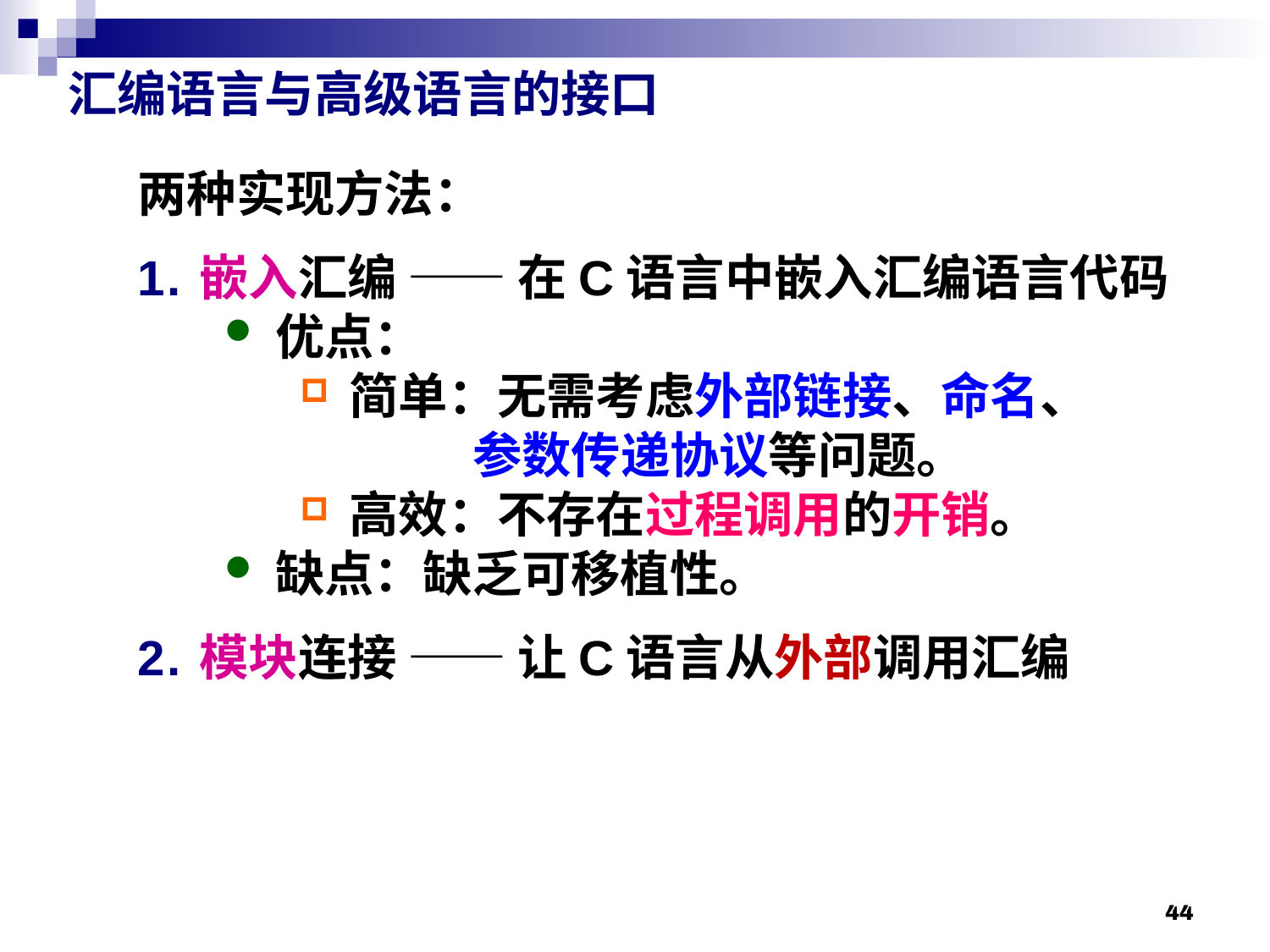

# 汇编语言与高级语言的接口
两种实现方法：
嵌入汇编 —— 在C语言中嵌入汇编语言代码
优点：
简单：无需考虑外部链接、命名、
           参数传递协议等问题。
高效：不存在过程调用的开销。
缺点：缺乏可移植性。
模块连接 —— 让C语言从外部调用汇编
44